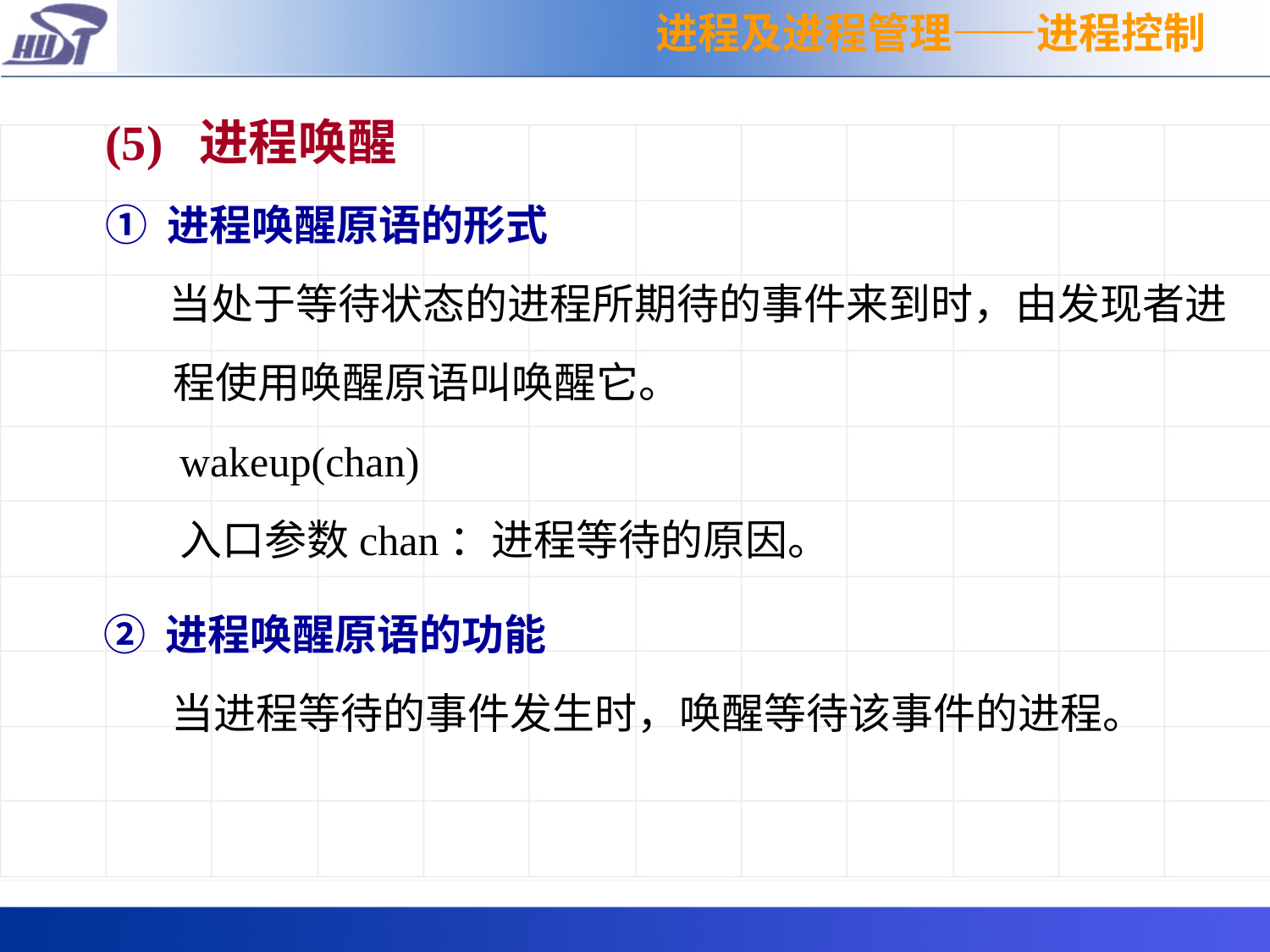

进程及进程管理——进程控制
(5)  进程唤醒
① 进程唤醒原语的形式
       当处于等待状态的进程所期待的事件来到时，由发现者进
      程使用唤醒原语叫唤醒它。
       wakeup(chan)
	入口参数chan：进程等待的原因。
② 进程唤醒原语的功能
      当进程等待的事件发生时，唤醒等待该事件的进程。